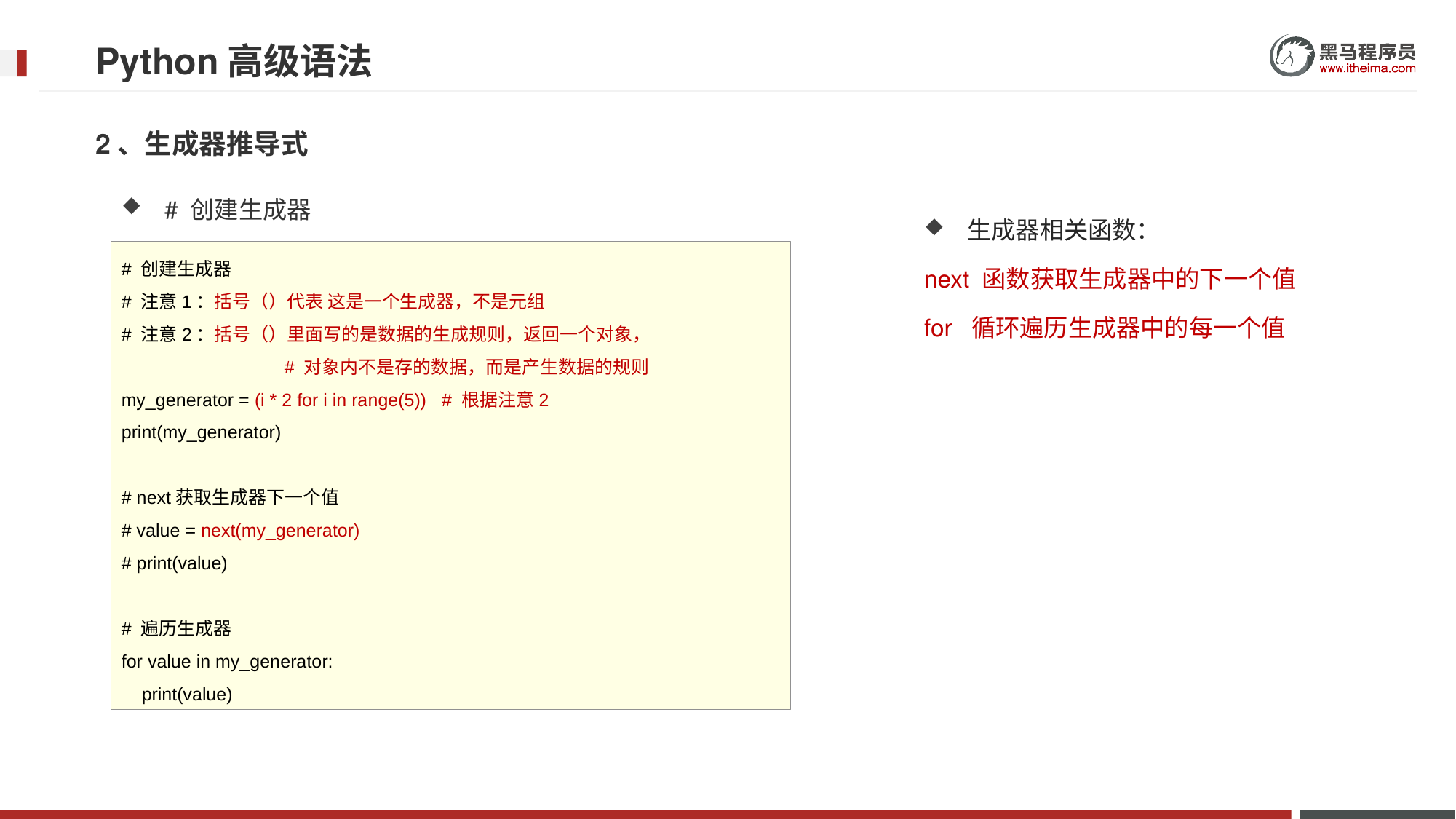

# Python高级语法
2、生成器推导式
# 创建生成器

生成器相关函数：
next 函数获取生成器中的下一个值
for  循环遍历生成器中的每一个值
# 创建生成器
# 注意1：括号（）代表 这是一个生成器，不是元组
# 注意2：括号（）里面写的是数据的生成规则，返回一个对象，
                                # 对象内不是存的数据，而是产生数据的规则
my_generator = (i * 2 for i in range(5))   # 根据注意2
print(my_generator)

# next获取生成器下一个值
# value = next(my_generator)
# print(value)

# 遍历生成器
for value in my_generator:
    print(value)